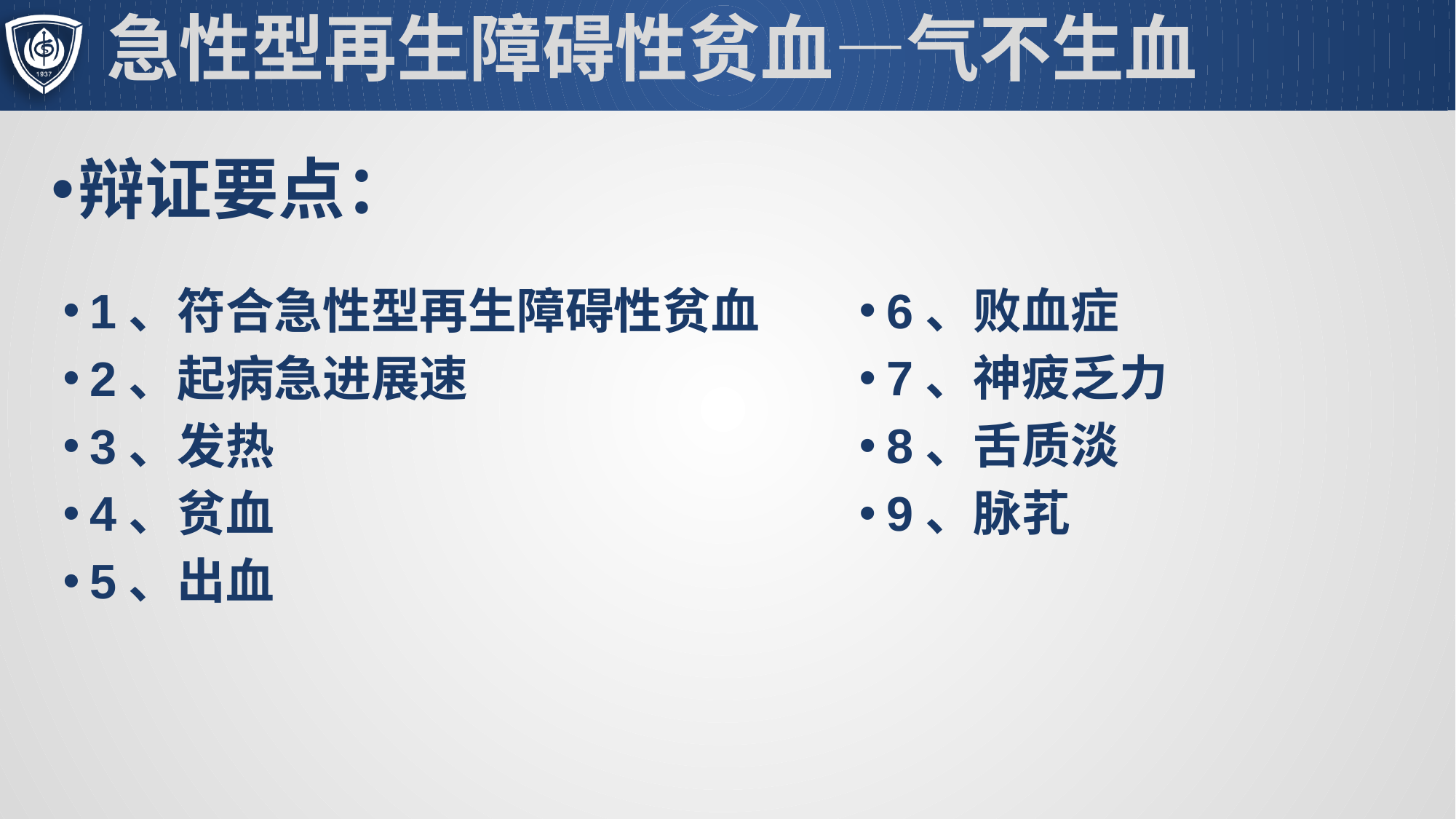

# 急性型再生障碍性贫血—气不生血
辩证要点：

1、符合急性型再生障碍性贫血
2、起病急进展速
3、发热
4、贫血
5、出血

6、败血症
7、神疲乏力
8、舌质淡
9、脉芤